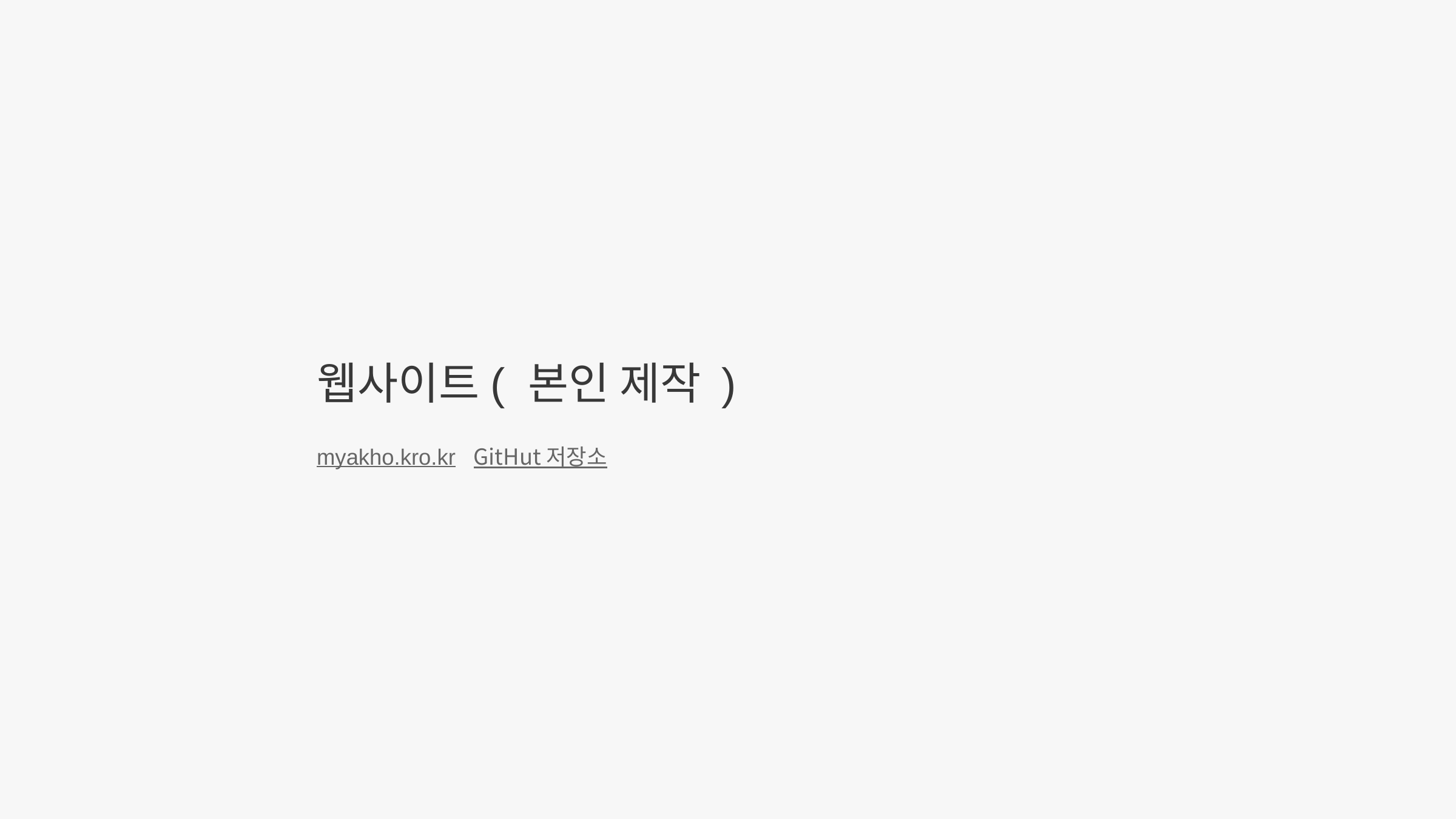

웹사이트( 본인 제작 )
myakho.kro.kr  GitHut 저장소